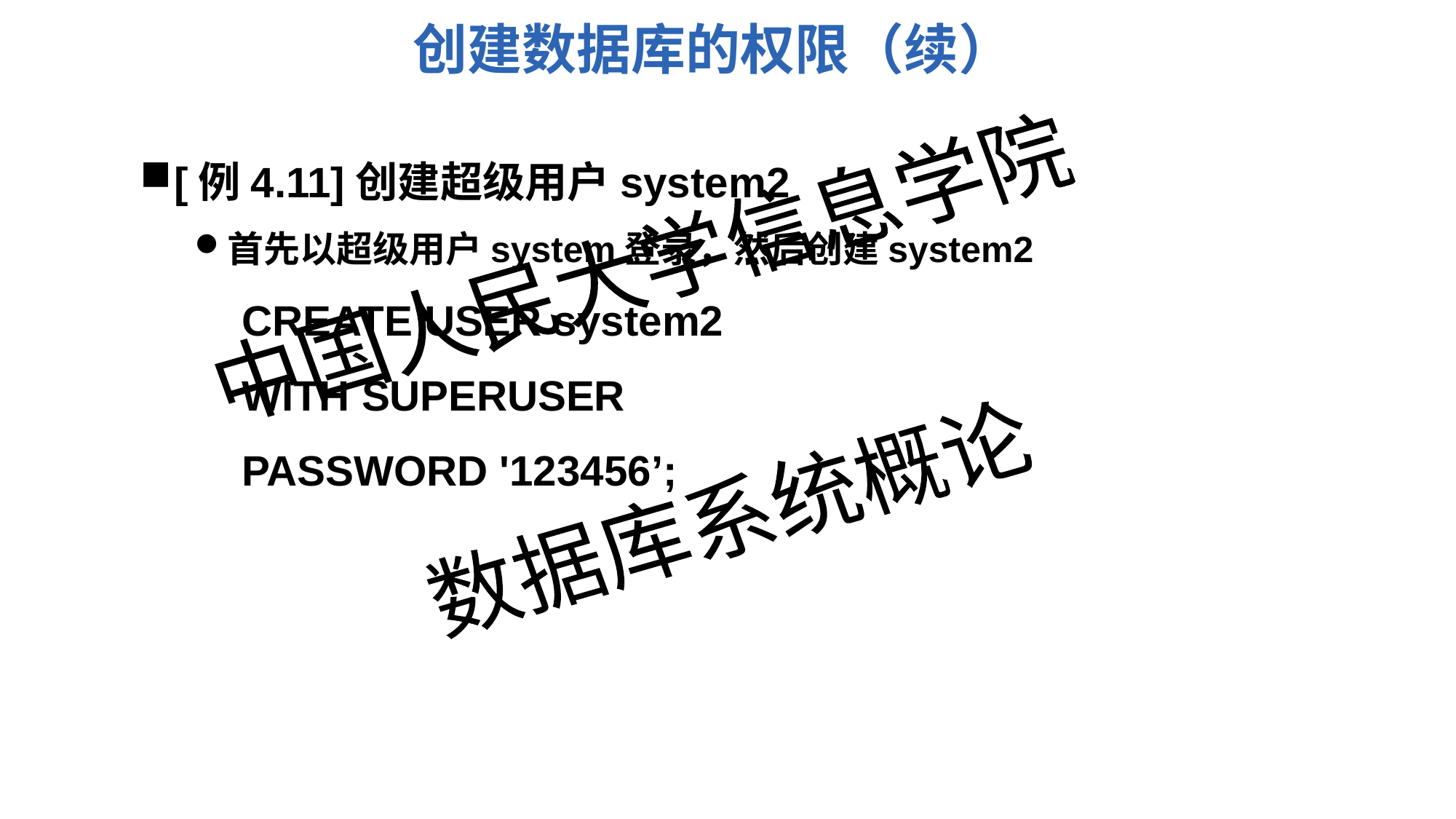

# 创建数据库的权限（续）
[例4.11]创建超级用户system2
首先以超级用户system登录，然后创建system2
    CREATE USER system2
    WITH SUPERUSER
    PASSWORD '123456’;